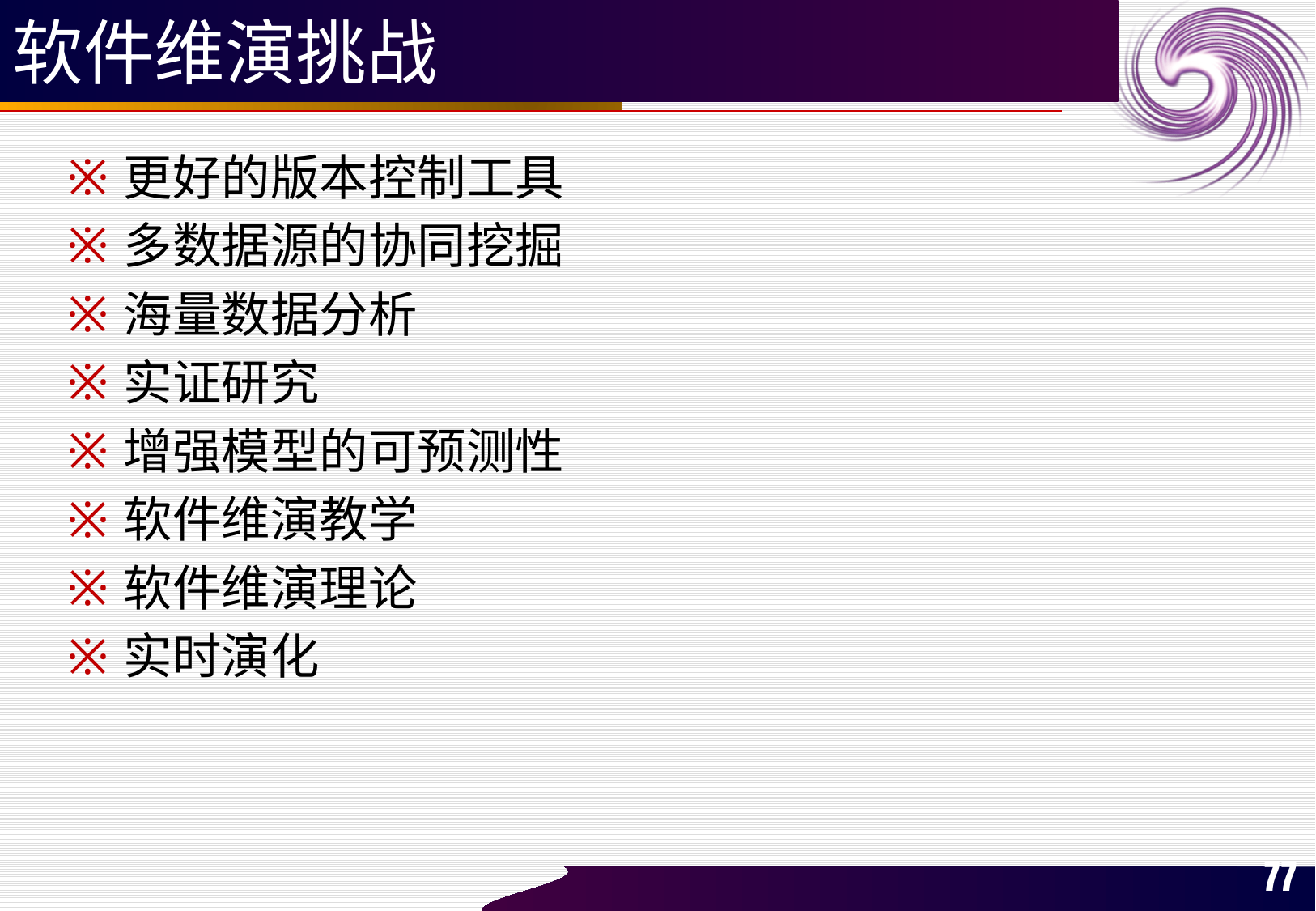

# 软件维演挑战
更好的版本控制工具
多数据源的协同挖掘
海量数据分析
实证研究
增强模型的可预测性
软件维演教学
软件维演理论
实时演化
77